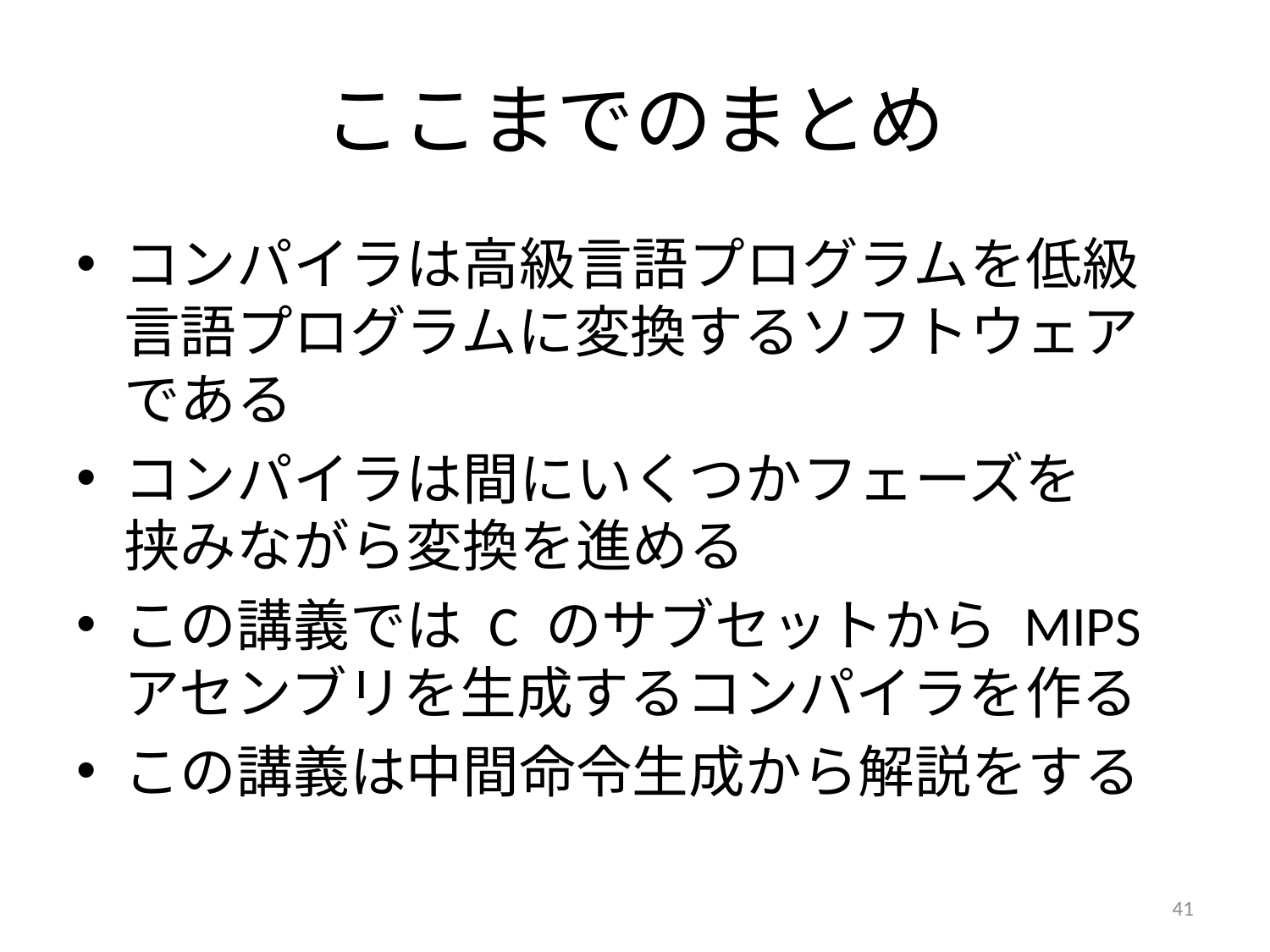

# ここまでのまとめ
コンパイラは高級言語プログラムを低級言語プログラムに変換するソフトウェアである
コンパイラは間にいくつかフェーズを
挟みながら変換を進める
この講義では C のサブセットから MIPS
アセンブリを生成するコンパイラを作る
この講義は中間命令生成から解説をする
41